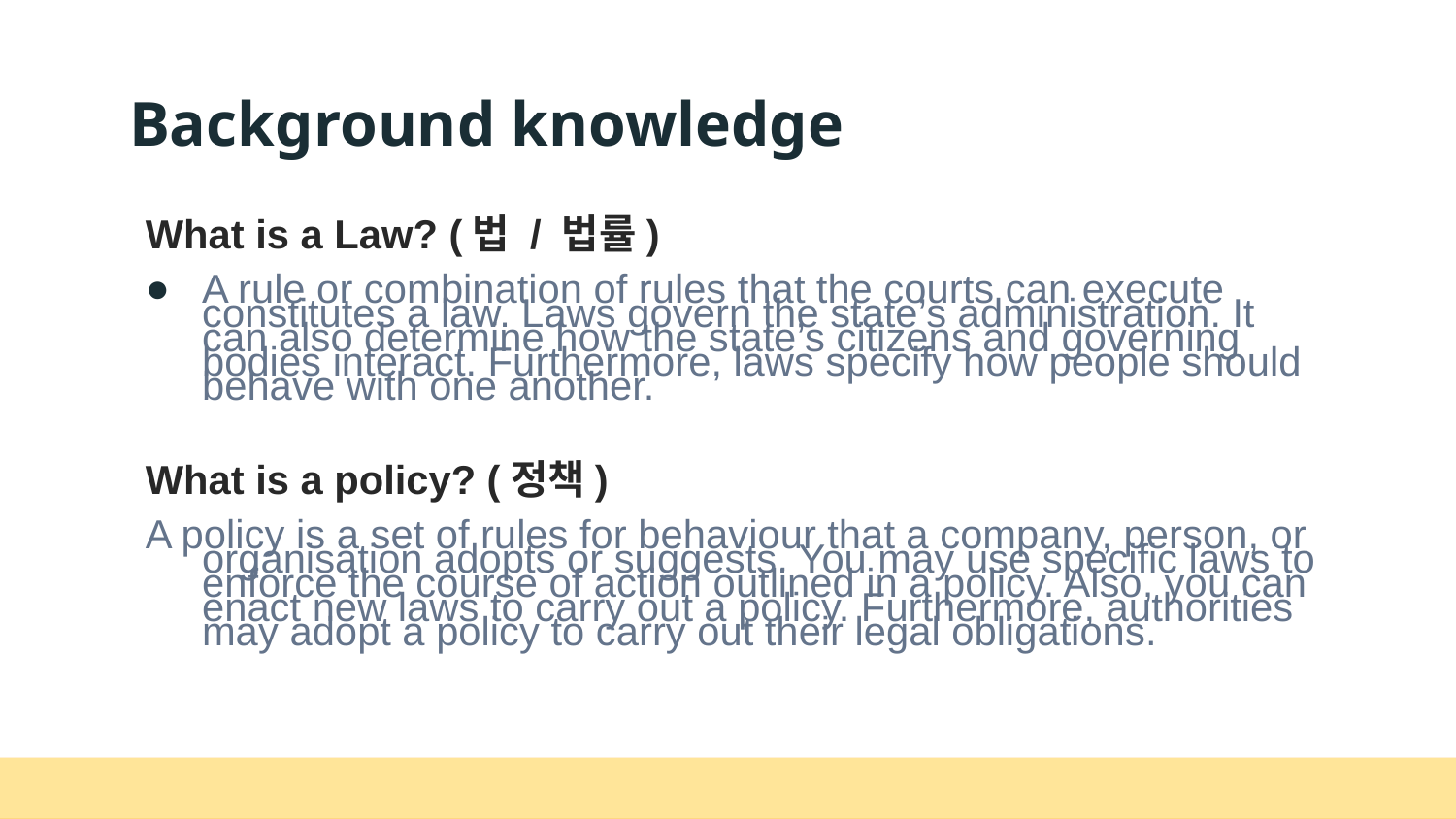

# Background knowledge
What is a Law? (법 / 법률)
A rule or combination of rules that the courts can execute constitutes a law. Laws govern the state’s administration. It can also determine how the state’s citizens and governing bodies interact. Furthermore, laws specify how people should behave with one another.
What is a policy? (정책)
A policy is a set of rules for behaviour that a company, person, or organisation adopts or suggests. You may use specific laws to enforce the course of action outlined in a policy. Also, you can enact new laws to carry out a policy. Furthermore, authorities may adopt a policy to carry out their legal obligations.